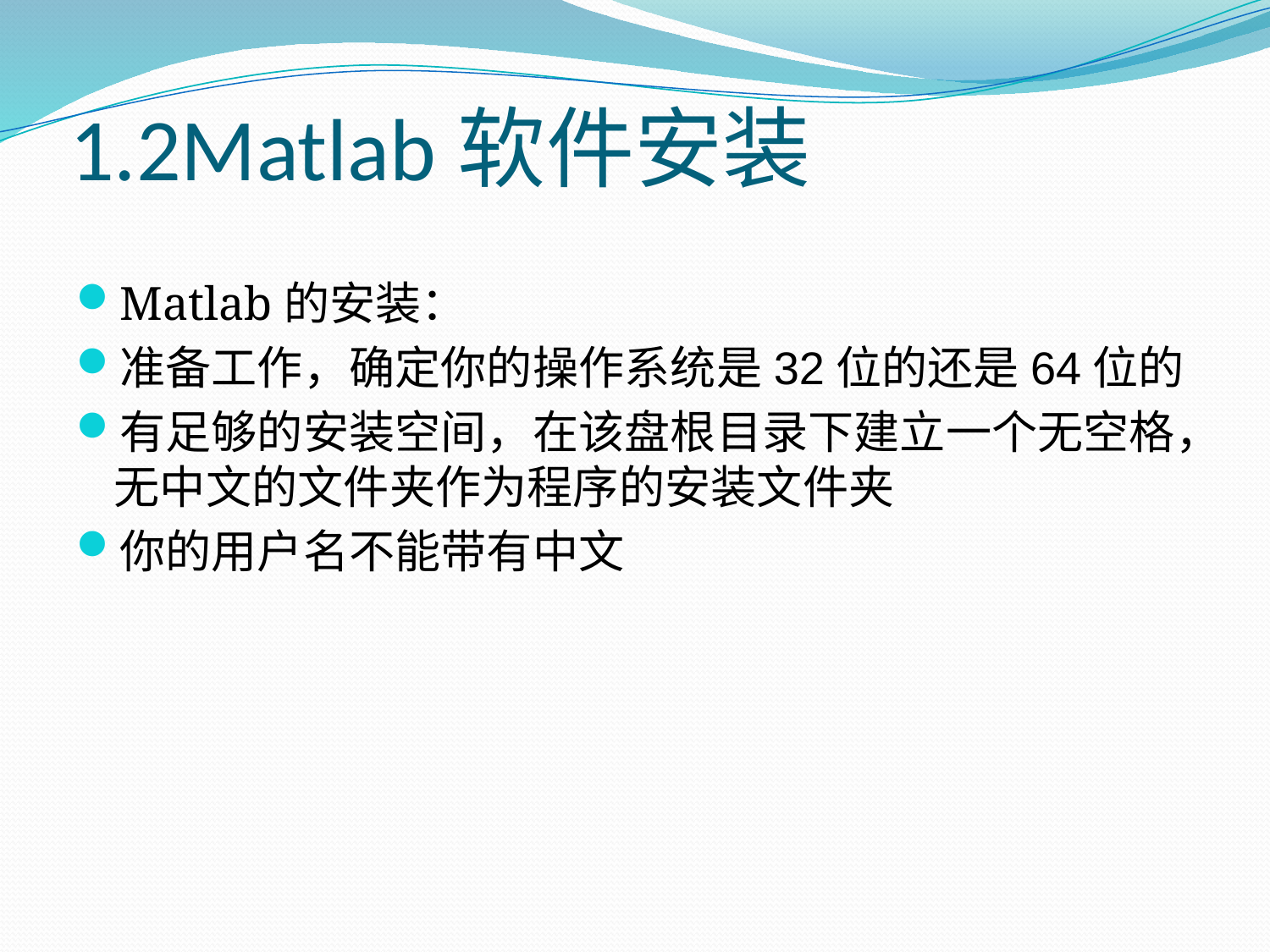

# 1.2Matlab软件安装
Matlab的安装：
准备工作，确定你的操作系统是32位的还是64位的
有足够的安装空间，在该盘根目录下建立一个无空格，无中文的文件夹作为程序的安装文件夹
你的用户名不能带有中文